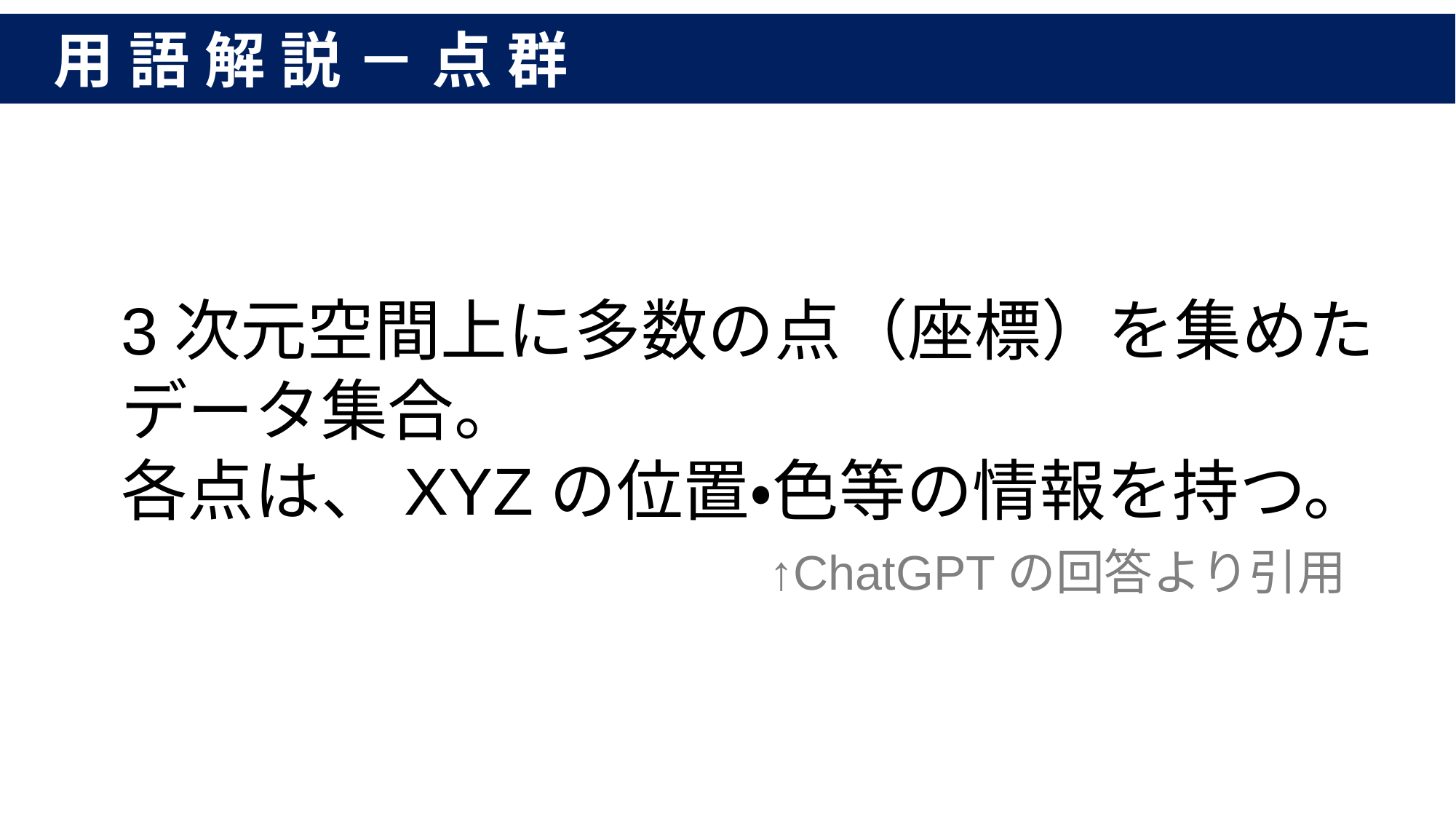

用語解説－点群
3次元空間上に多数の点（座標）を集めた
データ集合。
各点は、XYZの位置・色等の情報を持つ。
↑ChatGPTの回答より引用